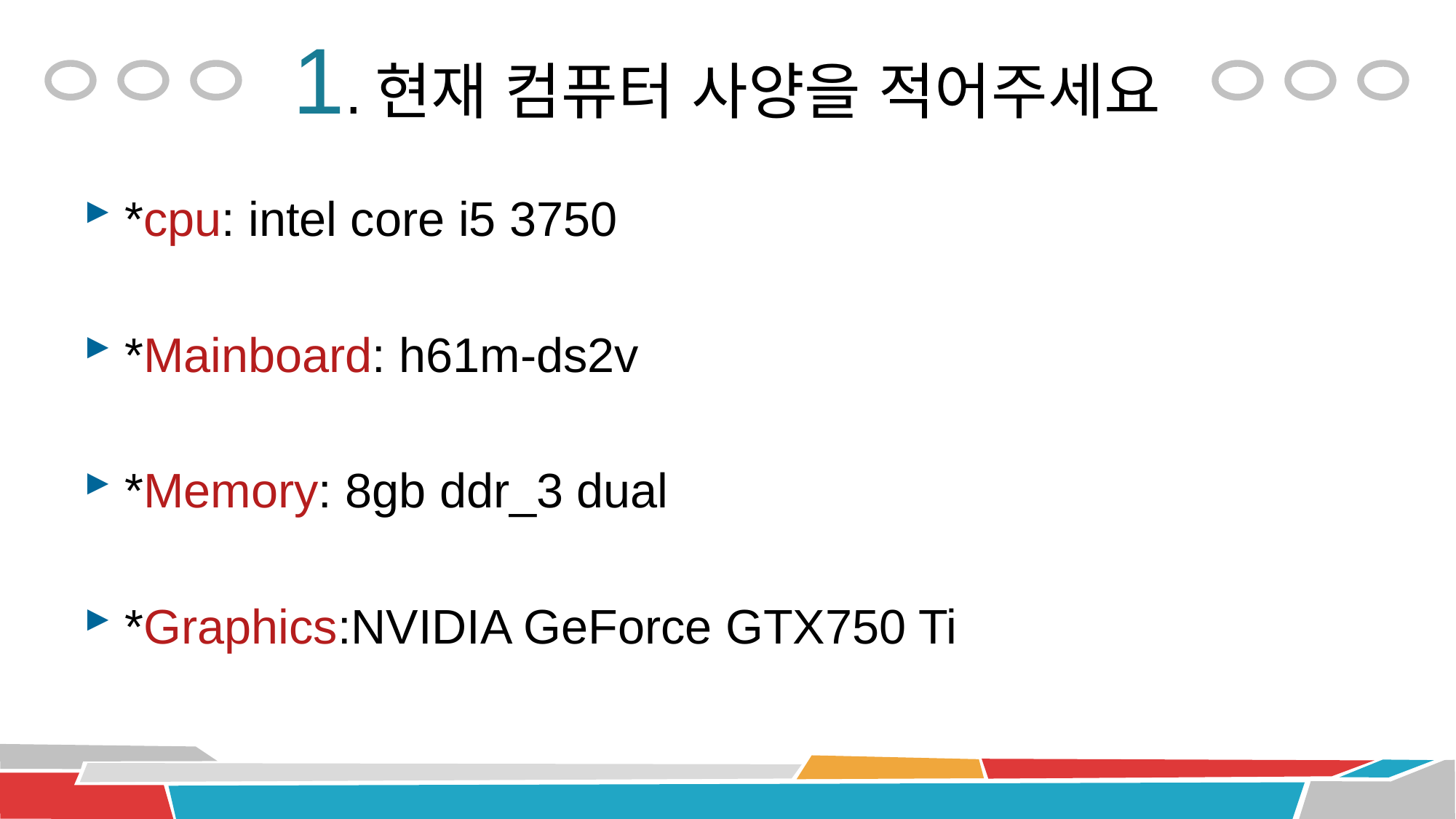

# 1.현재 컴퓨터 사양을 적어주세요
*cpu: intel core i5 3750

*Mainboard: h61m-ds2v

*Memory: 8gb ddr_3 dual

*Graphics:NVIDIA GeForce GTX750 Ti